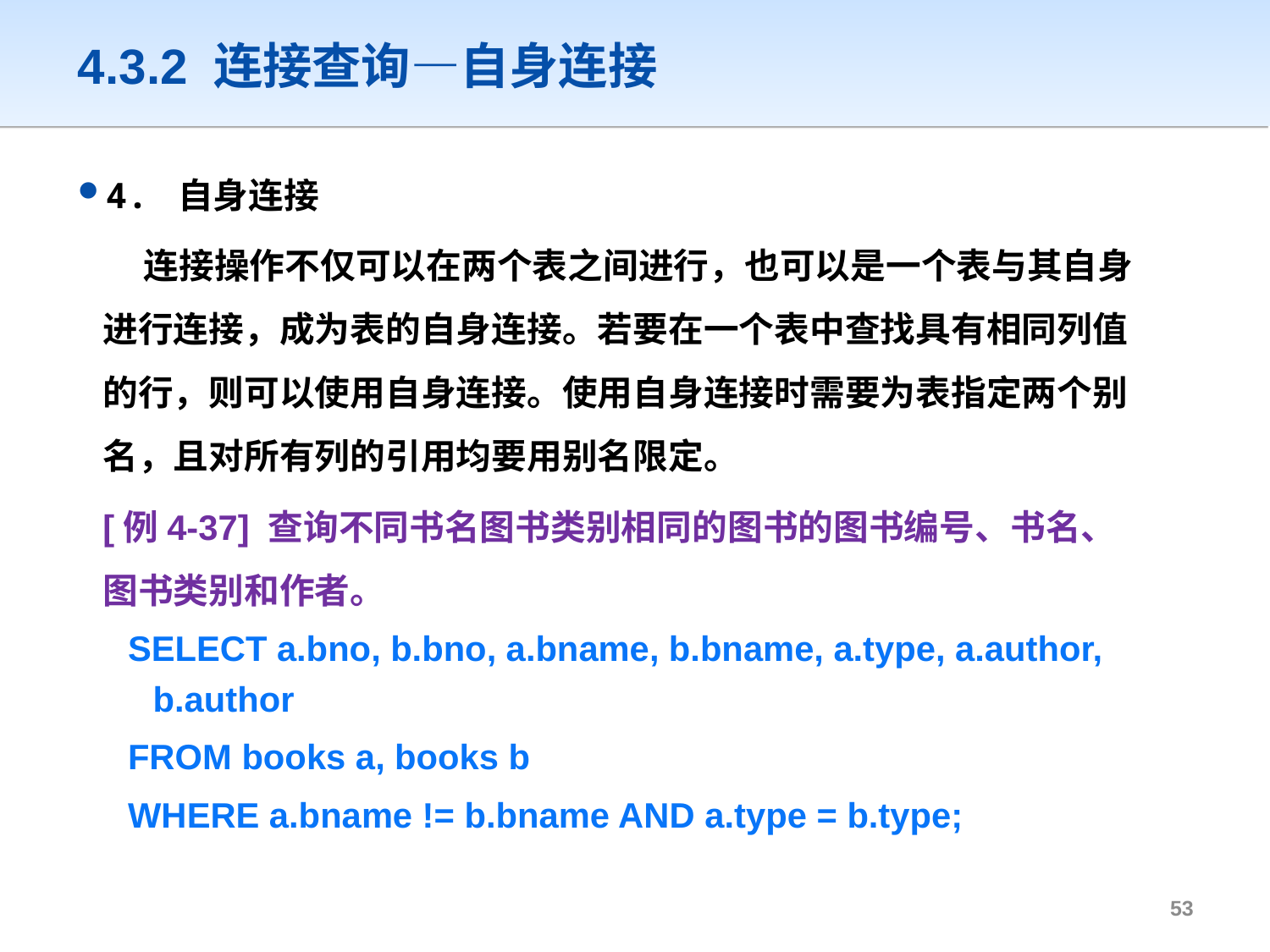

# 4.3.2 连接查询—自身连接
4. 自身连接
	    连接操作不仅可以在两个表之间进行，也可以是一个表与其自身进行连接，成为表的自身连接。若要在一个表中查找具有相同列值的行，则可以使用自身连接。使用自身连接时需要为表指定两个别名，且对所有列的引用均要用别名限定。
	[例4-37] 查询不同书名图书类别相同的图书的图书编号、书名、图书类别和作者。
SELECT a.bno, b.bno, a.bname, b.bname, a.type, a.author, b.author
FROM books a, books b
WHERE a.bname != b.bname AND a.type = b.type;

53